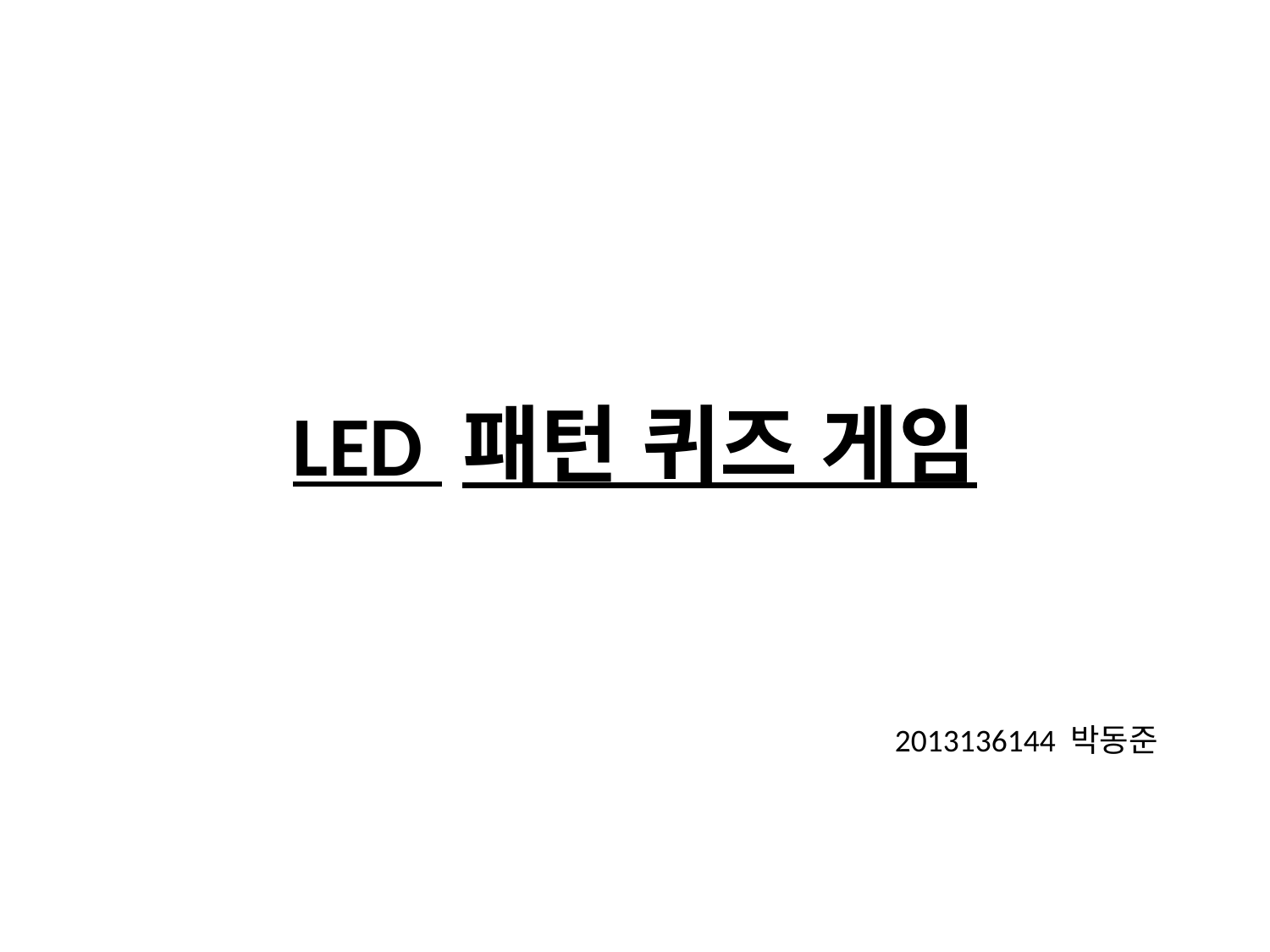

# LED 패턴 퀴즈 게임
2013136144 박동준